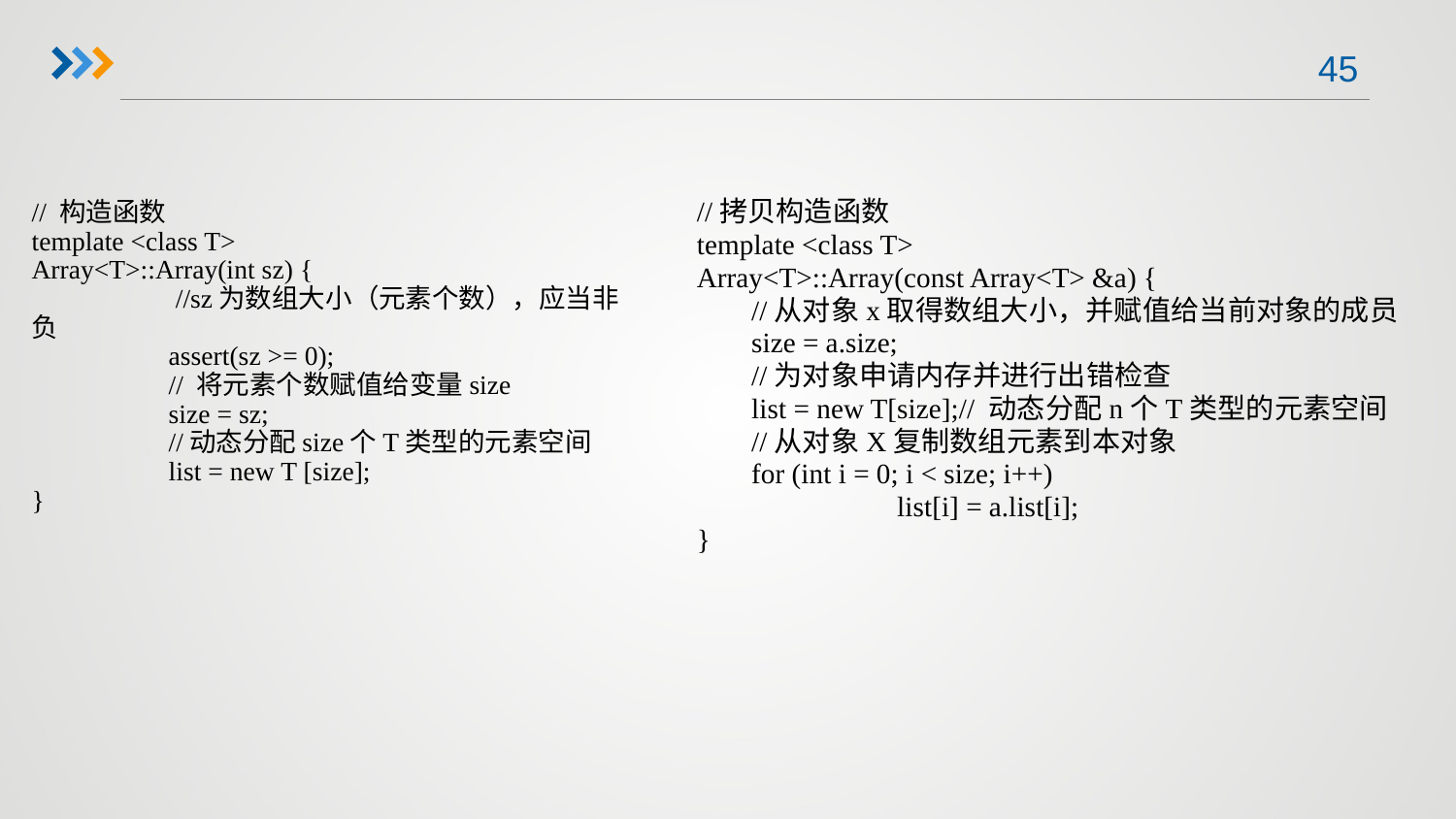

// 构造函数
template <class T>
Array<T>::Array(int sz) {
	 //sz为数组大小（元素个数），应当非负
	assert(sz >= 0);
	// 将元素个数赋值给变量size
	size = sz;
	//动态分配size个T类型的元素空间
	list = new T [size];
}
//拷贝构造函数
template <class T>
Array<T>::Array(const Array<T> &a) {
	//从对象x取得数组大小，并赋值给当前对象的成员
	size = a.size;
	//为对象申请内存并进行出错检查
	list = new T[size];// 动态分配n个T类型的元素空间
	//从对象X复制数组元素到本对象
	for (int i = 0; i < size; i++)
		list[i] = a.list[i];
}